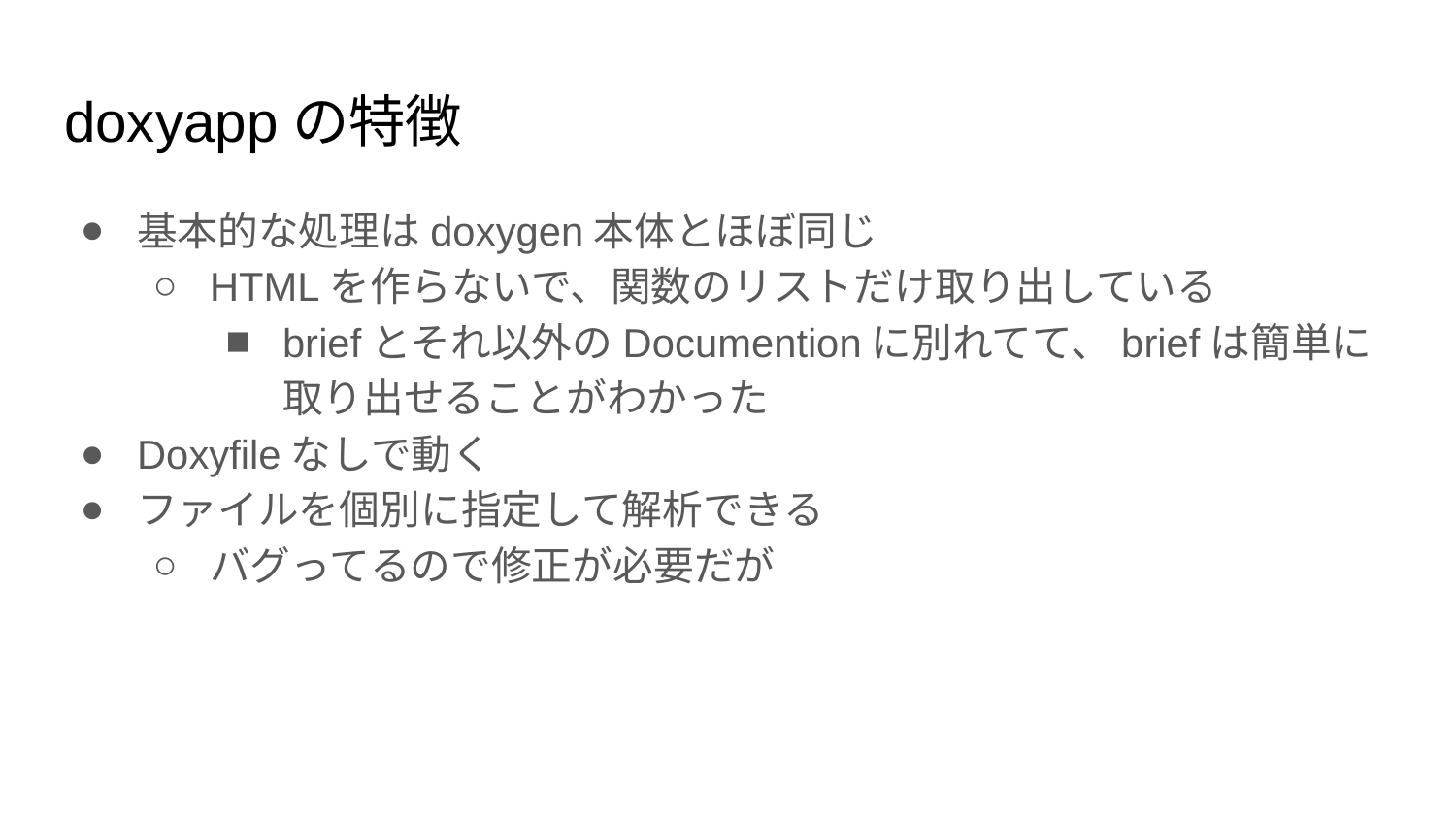

# doxyappの特徴
基本的な処理はdoxygen本体とほぼ同じ
HTMLを作らないで、関数のリストだけ取り出している
briefとそれ以外のDocumentionに別れてて、briefは簡単に取り出せることがわかった
Doxyfileなしで動く
ファイルを個別に指定して解析できる
バグってるので修正が必要だが